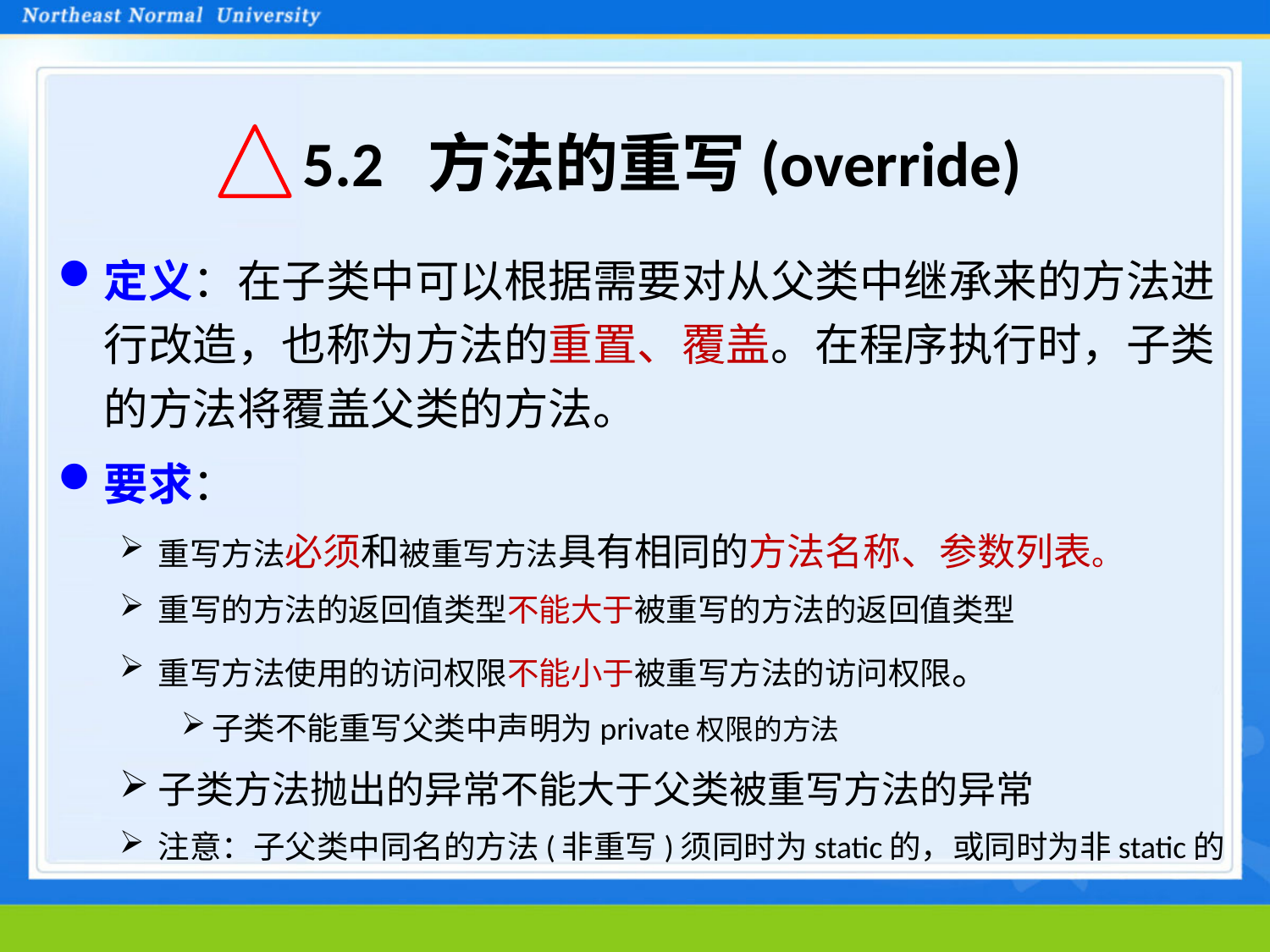

# 5.2  方法的重写(override)

定义：在子类中可以根据需要对从父类中继承来的方法进行改造，也称为方法的重置、覆盖。在程序执行时，子类的方法将覆盖父类的方法。
要求：
重写方法必须和被重写方法具有相同的方法名称、参数列表。
重写的方法的返回值类型不能大于被重写的方法的返回值类型
重写方法使用的访问权限不能小于被重写方法的访问权限。
子类不能重写父类中声明为private权限的方法
子类方法抛出的异常不能大于父类被重写方法的异常
注意：子父类中同名的方法(非重写)须同时为static的，或同时为非static的